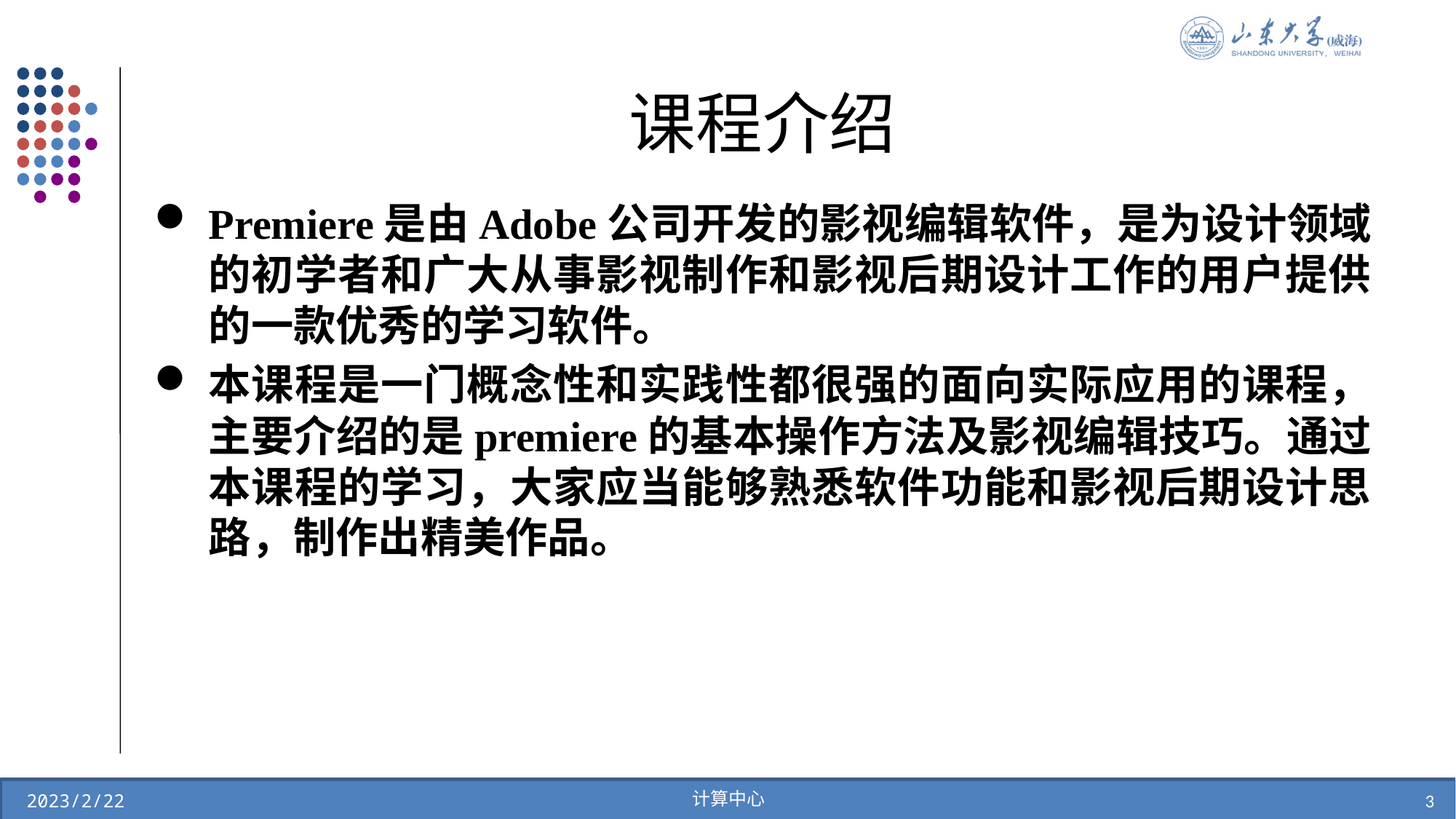

# 课程介绍
Premiere是由Adobe公司开发的影视编辑软件，是为设计领域的初学者和广大从事影视制作和影视后期设计工作的用户提供的一款优秀的学习软件。
本课程是一门概念性和实践性都很强的面向实际应用的课程，主要介绍的是premiere的基本操作方法及影视编辑技巧。通过本课程的学习，大家应当能够熟悉软件功能和影视后期设计思路，制作出精美作品。

计算中心
3